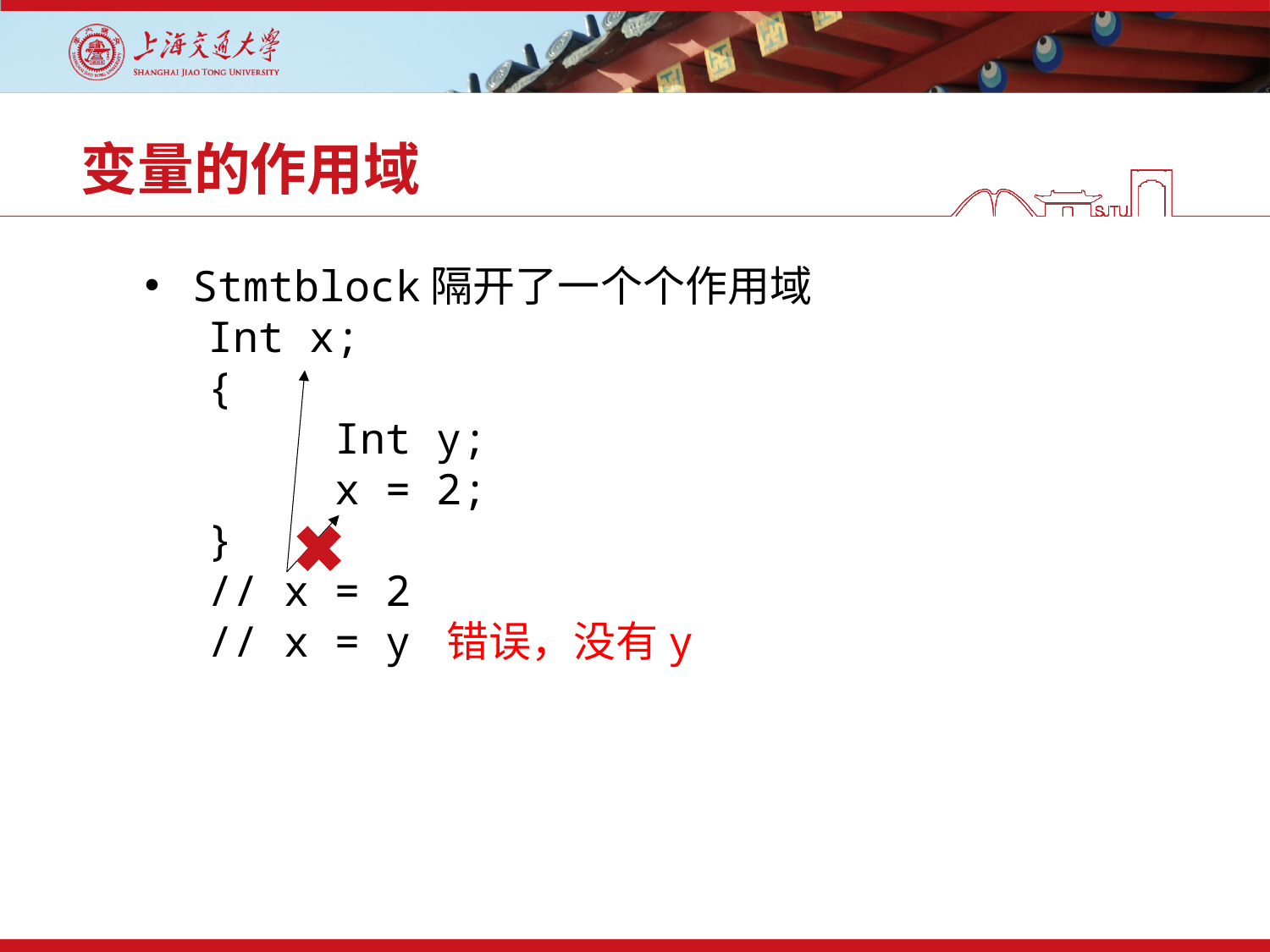

# 变量的作用域
Stmtblock隔开了一个个作用域
Int x;
{
	Int y;
 	x = 2;
}
// x = 2
// x = y 错误，没有y